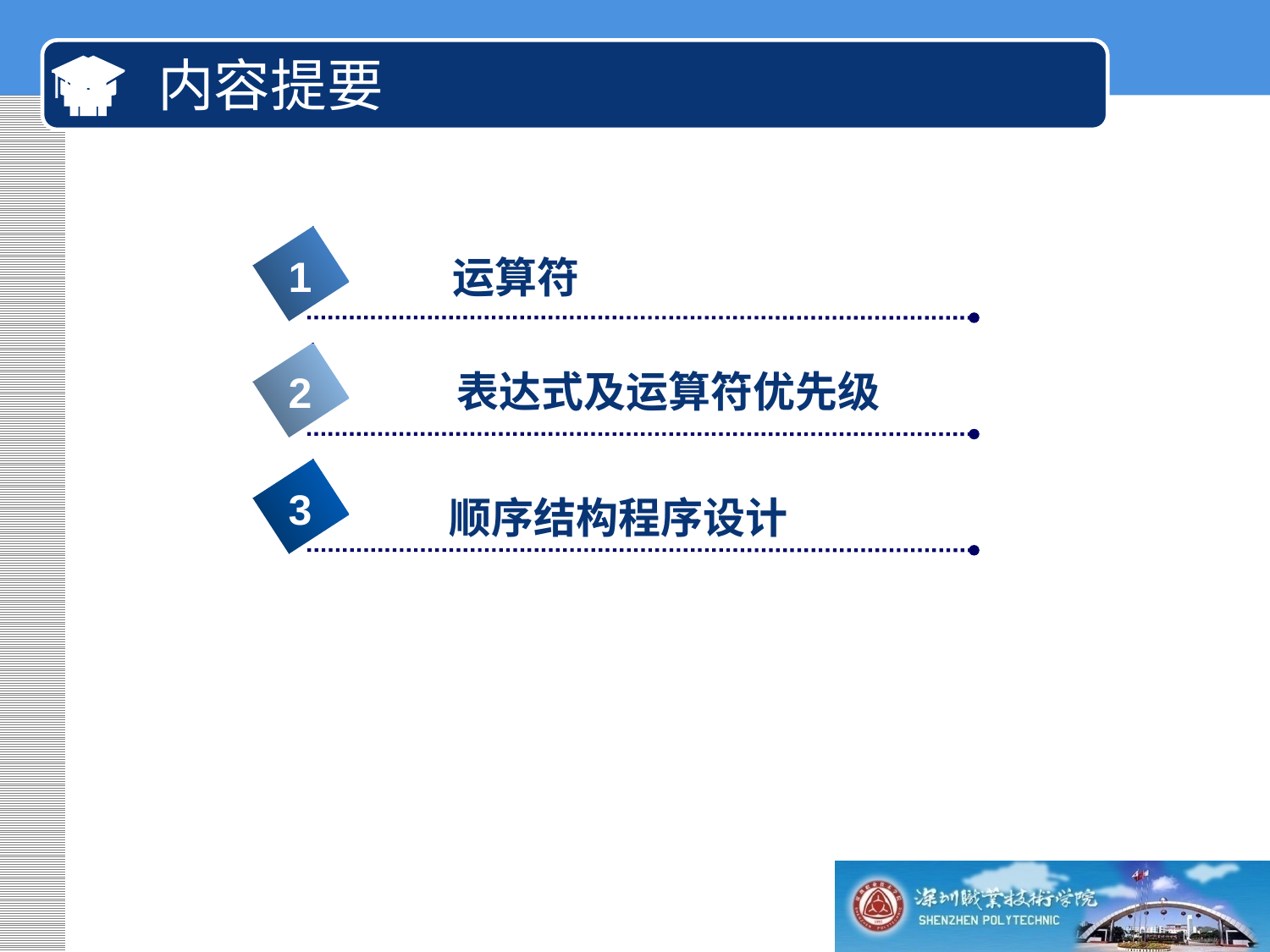

# 内容提要

1
运算符

表达式及运算符优先级
2

3
顺序结构程序设计